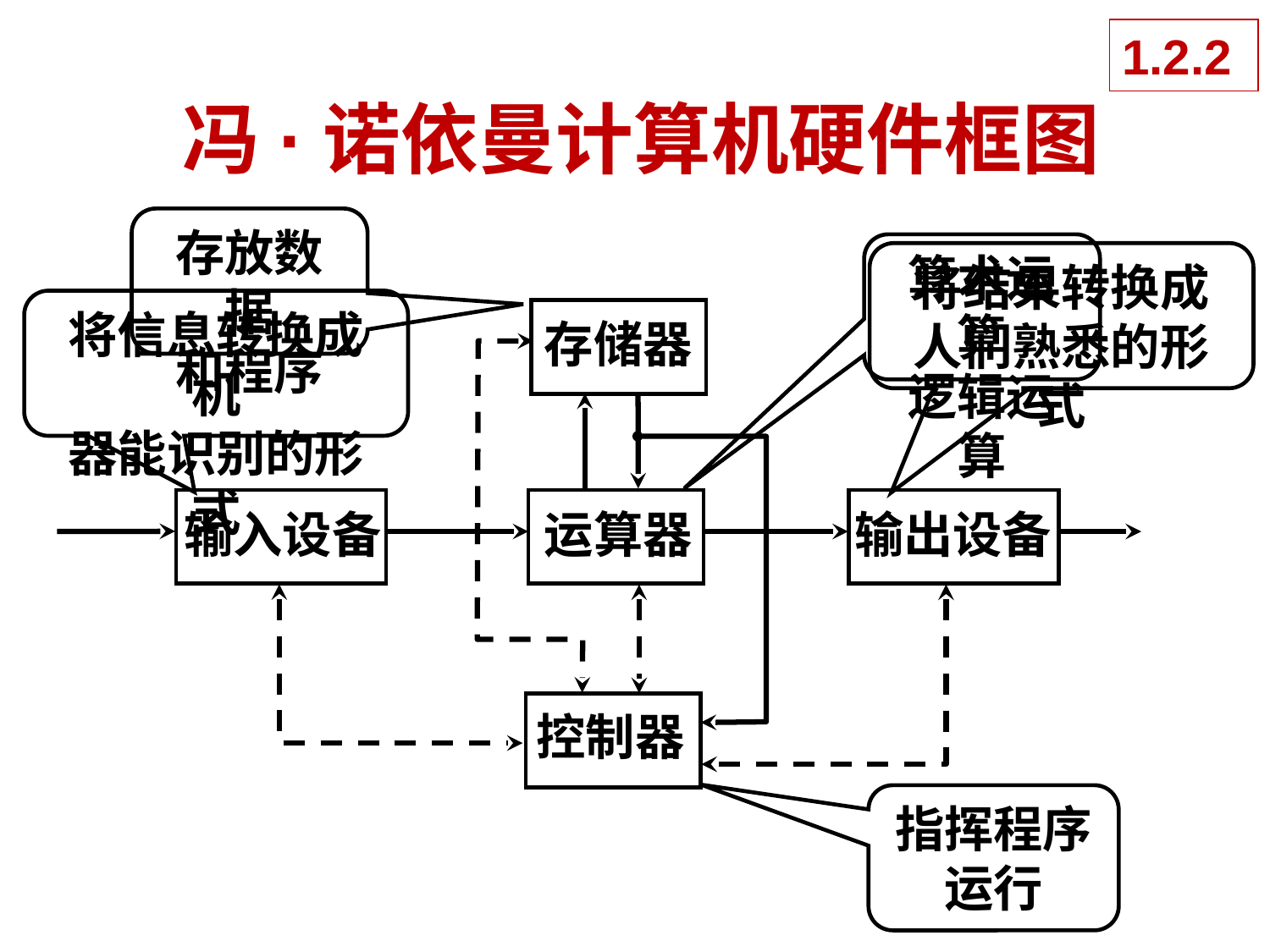

1.2.2
# 冯·诺依曼计算机硬件框图
存放数据
和程序
算术运算
逻辑运算
将结果转换成
人们熟悉的形式
将信息转换成机
器能识别的形式

存储器

输入设备
运算器
输出设备

控制器
指挥程序
运行